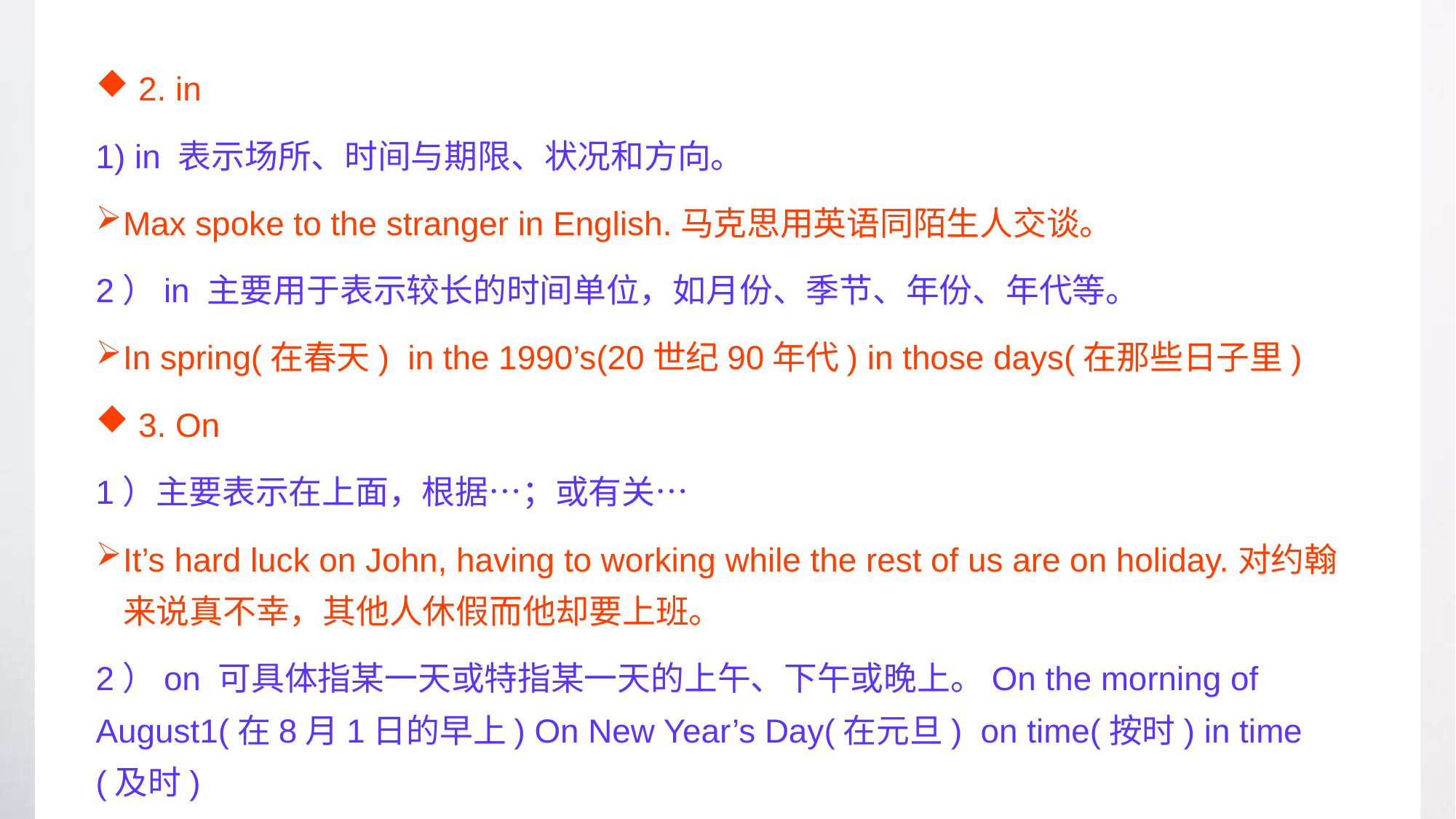

2. in
1) in 表示场所、时间与期限、状况和方向。
Max spoke to the stranger in English.马克思用英语同陌生人交谈。
2）in 主要用于表示较长的时间单位，如月份、季节、年份、年代等。
In spring(在春天)  in the 1990’s(20世纪90年代) in those days(在那些日子里)
 3. On
1）主要表示在上面，根据…；或有关…
It’s hard luck on John, having to working while the rest of us are on holiday.对约翰来说真不幸，其他人休假而他却要上班。
2）on 可具体指某一天或特指某一天的上午、下午或晚上。On the morning of August1(在8月1日的早上) On New Year’s Day(在元旦)  on time(按时) in time (及时)